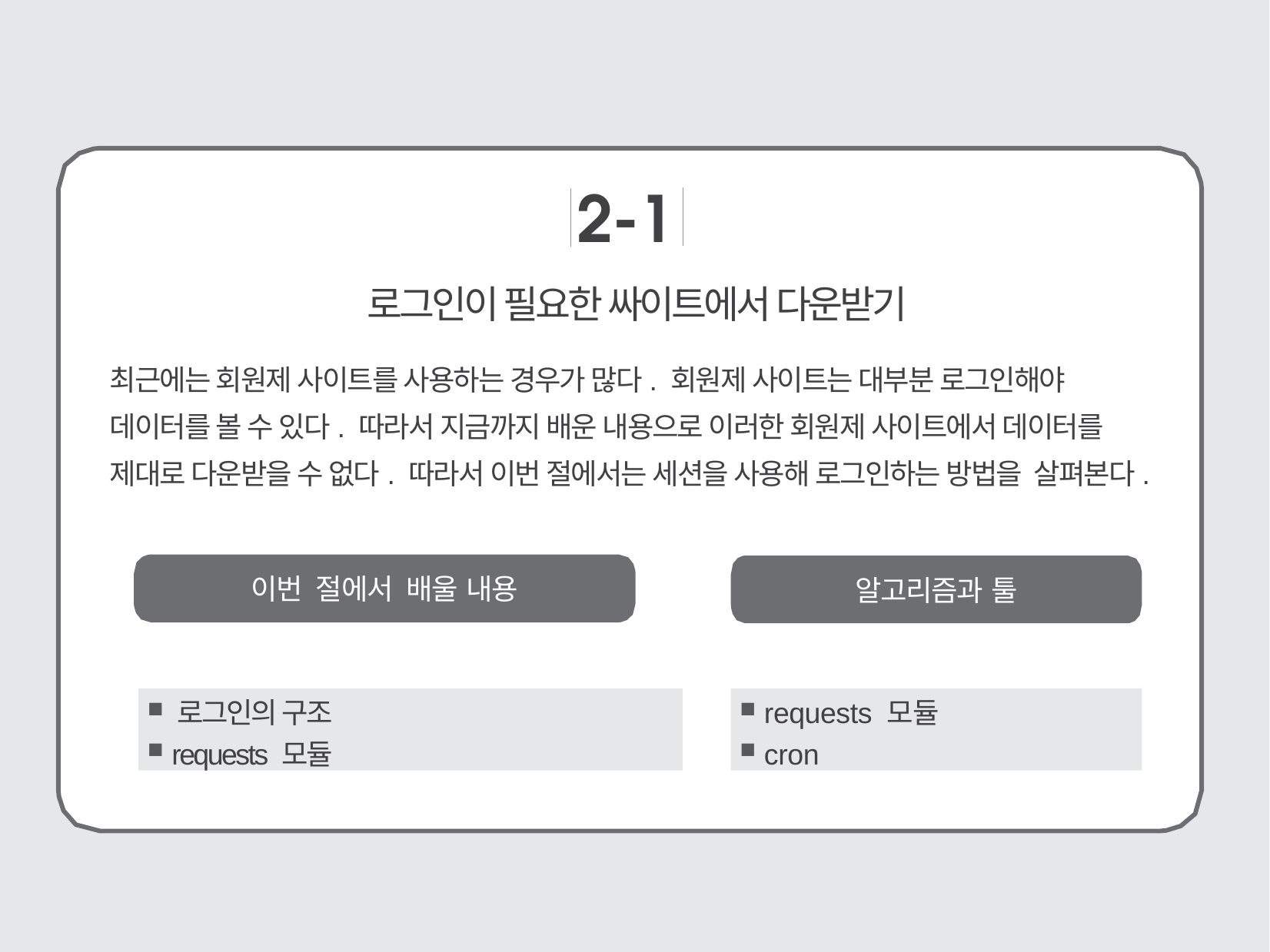

2-1

# 로그인이 필요한 싸이트에서 다운받기

최근에는 회원제 사이트를 사용하는 경우가 많다. 회원제 사이트는 대부분 로그인해야 데이터를 볼 수 있다. 따라서 지금까지 배운 내용으로 이러한 회원제 사이트에서 데이터를 제대로 다운받을 수 없다. 따라서 이번 절에서는 세션을 사용해 로그인하는 방법을  살펴본다.
이번  절에서  배울 내용
알고리즘과 툴
 로그인의 구조
 requests 모듈
 requests 모듈
 cron